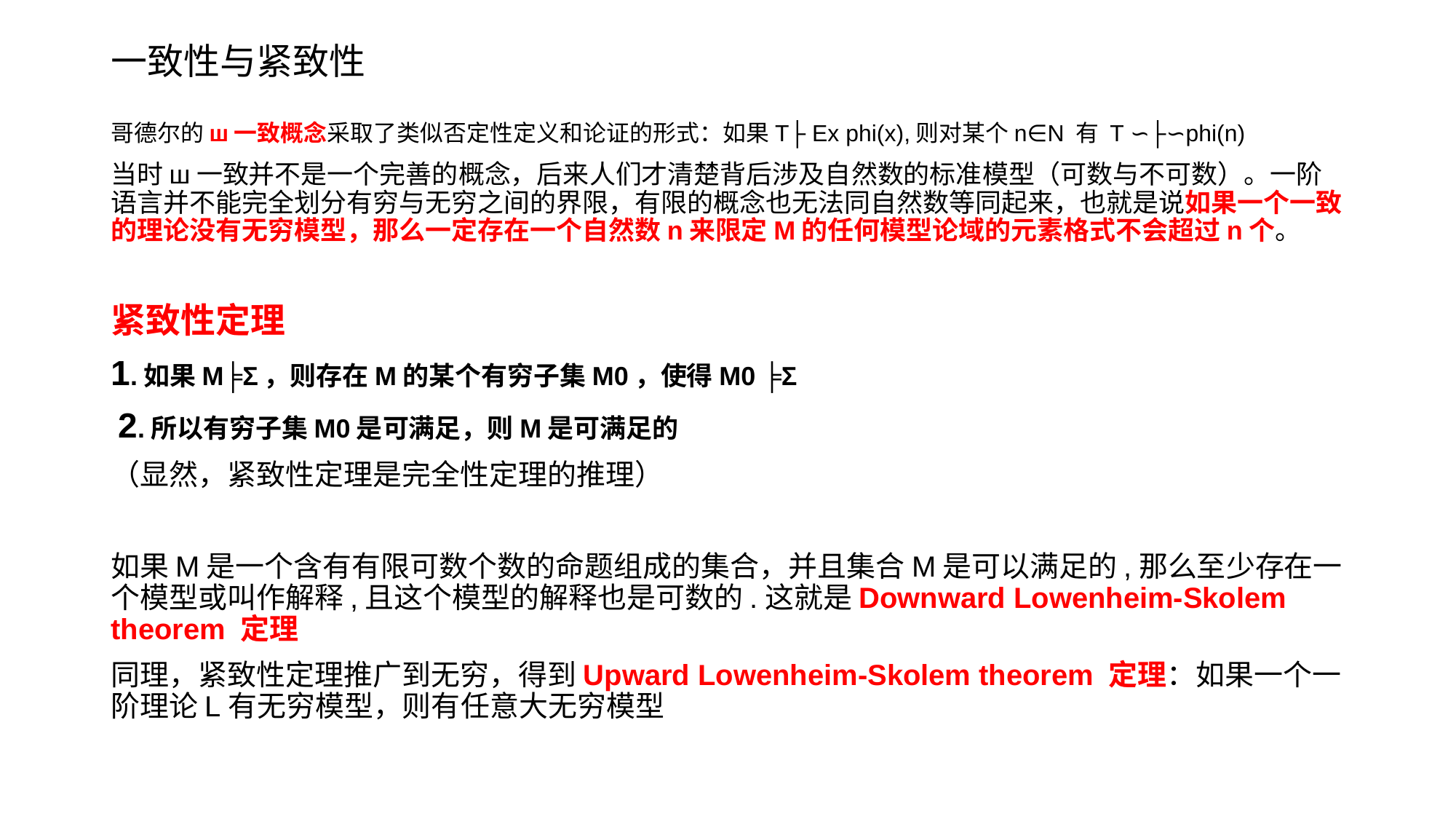

# 一致性与紧致性
哥德尔的ш一致概念采取了类似否定性定义和论证的形式：如果T├ Ex phi(x),则对某个n∈N 有 T ∽├∽phi(n)
当时ш一致并不是一个完善的概念，后来人们才清楚背后涉及自然数的标准模型（可数与不可数）。一阶语言并不能完全划分有穷与无穷之间的界限，有限的概念也无法同自然数等同起来，也就是说如果一个一致的理论没有无穷模型，那么一定存在一个自然数n来限定M的任何模型论域的元素格式不会超过n个。

紧致性定理
1.如果M╞Σ，则存在M的某个有穷子集M0，使得M0 ╞Σ
 2.所以有穷子集M0是可满足，则M是可满足的
（显然，紧致性定理是完全性定理的推理）

如果M是一个含有有限可数个数的命题组成的集合，并且集合M是可以满足的,那么至少存在一个模型或叫作解释,且这个模型的解释也是可数的.这就是Downward Lowenheim-Skolem theorem 定理
同理，紧致性定理推广到无穷，得到Upward Lowenheim-Skolem theorem 定理：如果一个一阶理论L有无穷模型，则有任意大无穷模型